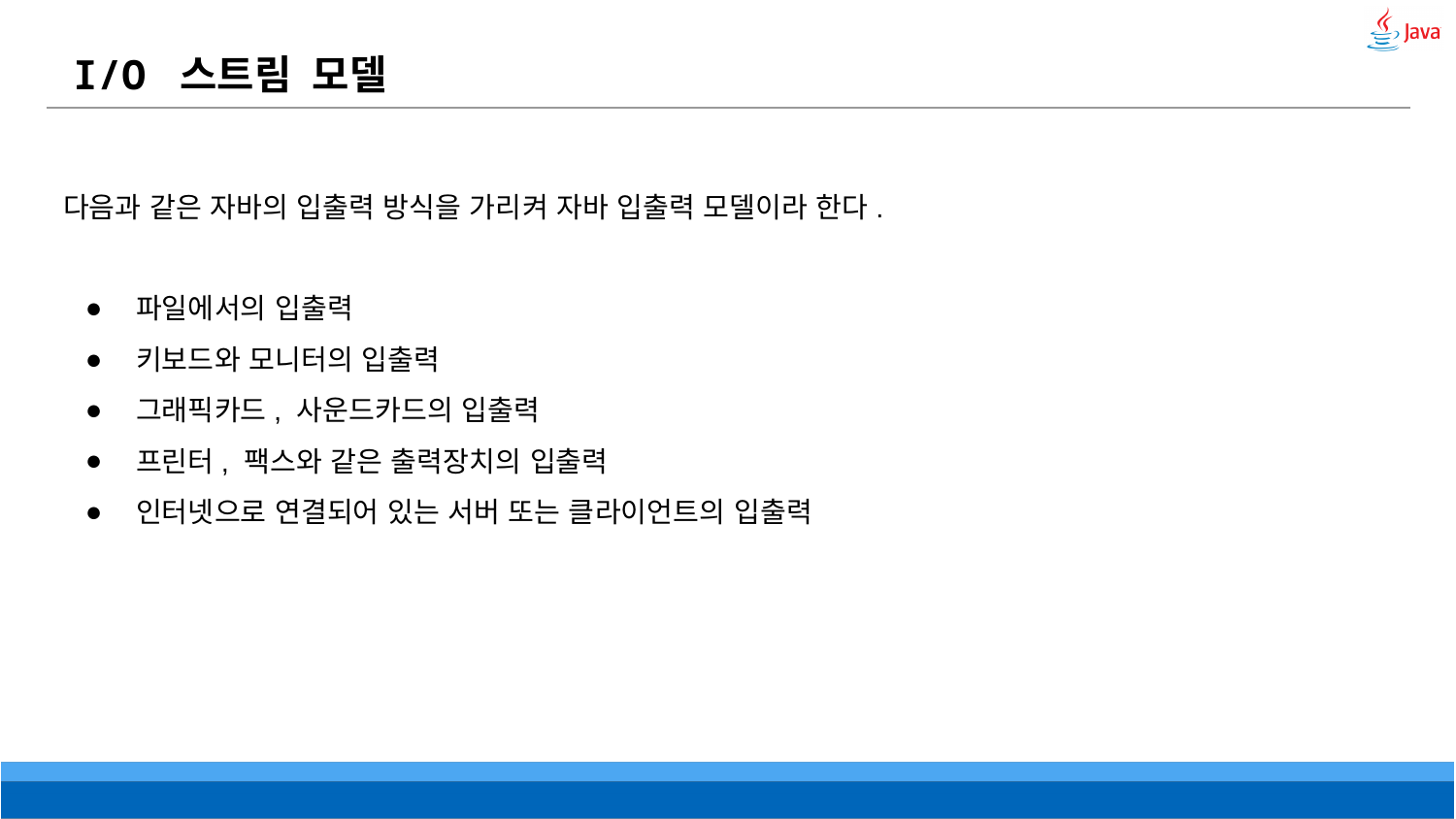

# I/O 스트림 모델
다음과 같은 자바의 입출력 방식을 가리켜 자바 입출력 모델이라 한다.

파일에서의 입출력
키보드와 모니터의 입출력
그래픽카드, 사운드카드의 입출력
프린터, 팩스와 같은 출력장치의 입출력
인터넷으로 연결되어 있는 서버 또는 클라이언트의 입출력